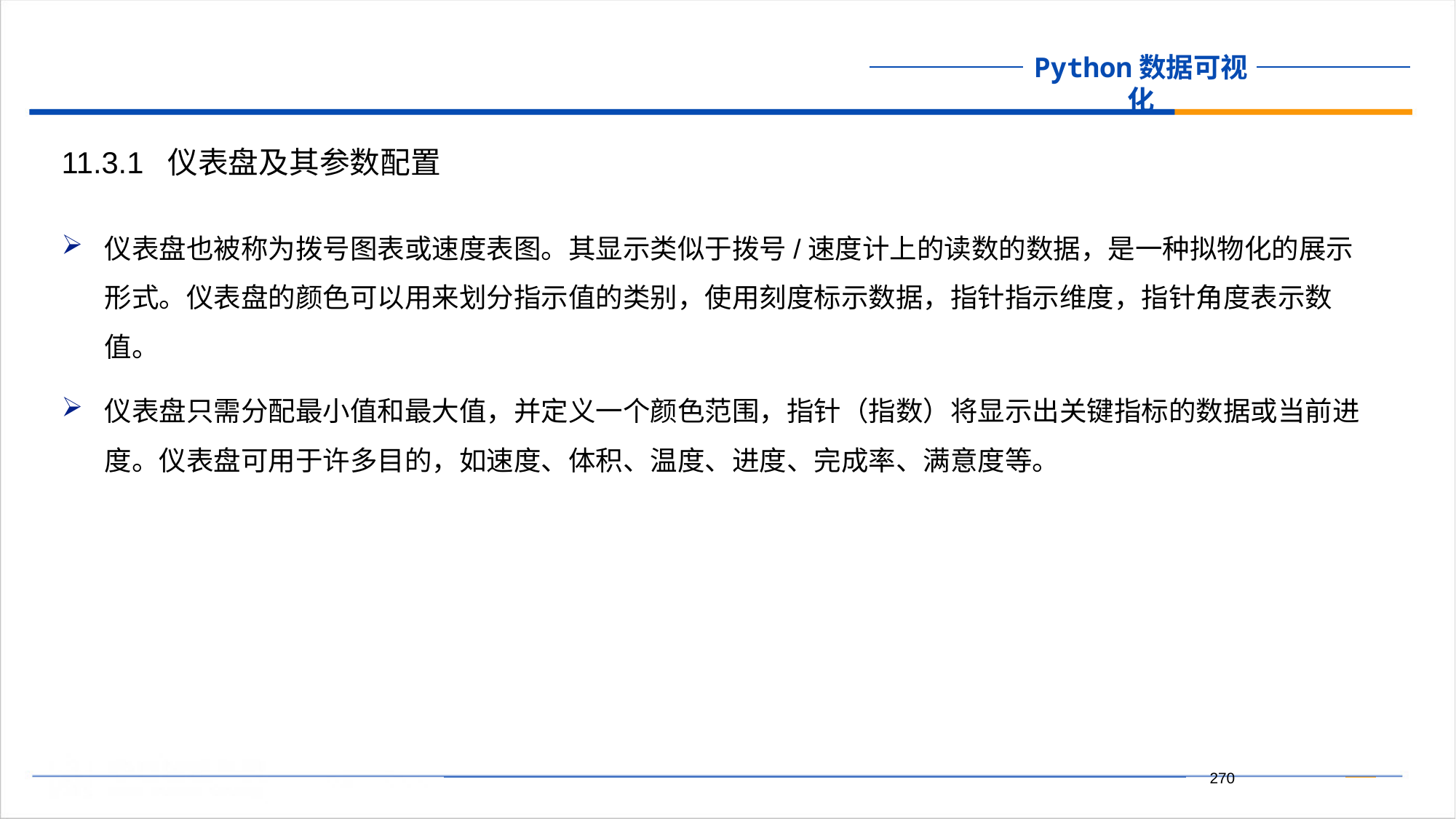

11.3.1  仪表盘及其参数配置
仪表盘也被称为拨号图表或速度表图。其显示类似于拨号/速度计上的读数的数据，是一种拟物化的展示形式。仪表盘的颜色可以用来划分指示值的类别，使用刻度标示数据，指针指示维度，指针角度表示数值。
仪表盘只需分配最小值和最大值，并定义一个颜色范围，指针（指数）将显示出关键指标的数据或当前进度。仪表盘可用于许多目的，如速度、体积、温度、进度、完成率、满意度等。